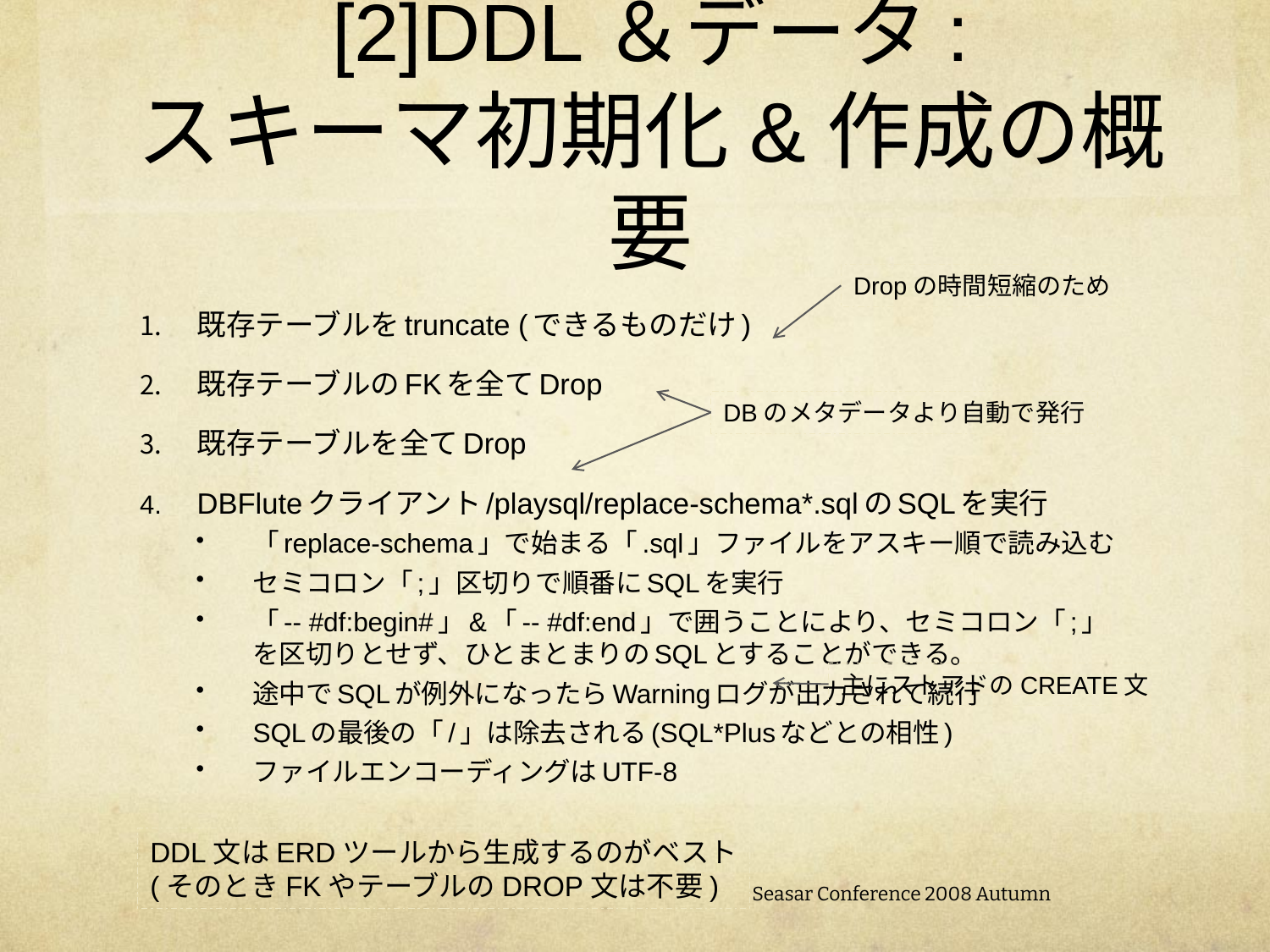

# [2]DDL＆データ: スキーマ初期化&作成の概要

既存テーブルをtruncate (できるものだけ)
既存テーブルのFKを全てDrop
既存テーブルを全てDrop
DBFluteクライアント/playsql/replace-schema*.sqlのSQLを実行
「replace-schema」で始まる「.sql」ファイルをアスキー順で読み込む
セミコロン「;」区切りで順番にSQLを実行
「-- #df:begin#」&「-- #df:end」で囲うことにより、セミコロン「;」を区切りとせず、ひとまとまりのSQLとすることができる。
途中でSQLが例外になったらWarningログが出力されて続行
SQLの最後の「/」は除去される(SQL*Plusなどとの相性)
ファイルエンコーディングはUTF-8

Dropの時間短縮のため
DBのメタデータより自動で発行
主にストアドのCREATE文
DDL文はERDツールから生成するのがベスト
(そのときFKやテーブルのDROP文は不要)
Seasar Conference 2008 Autumn